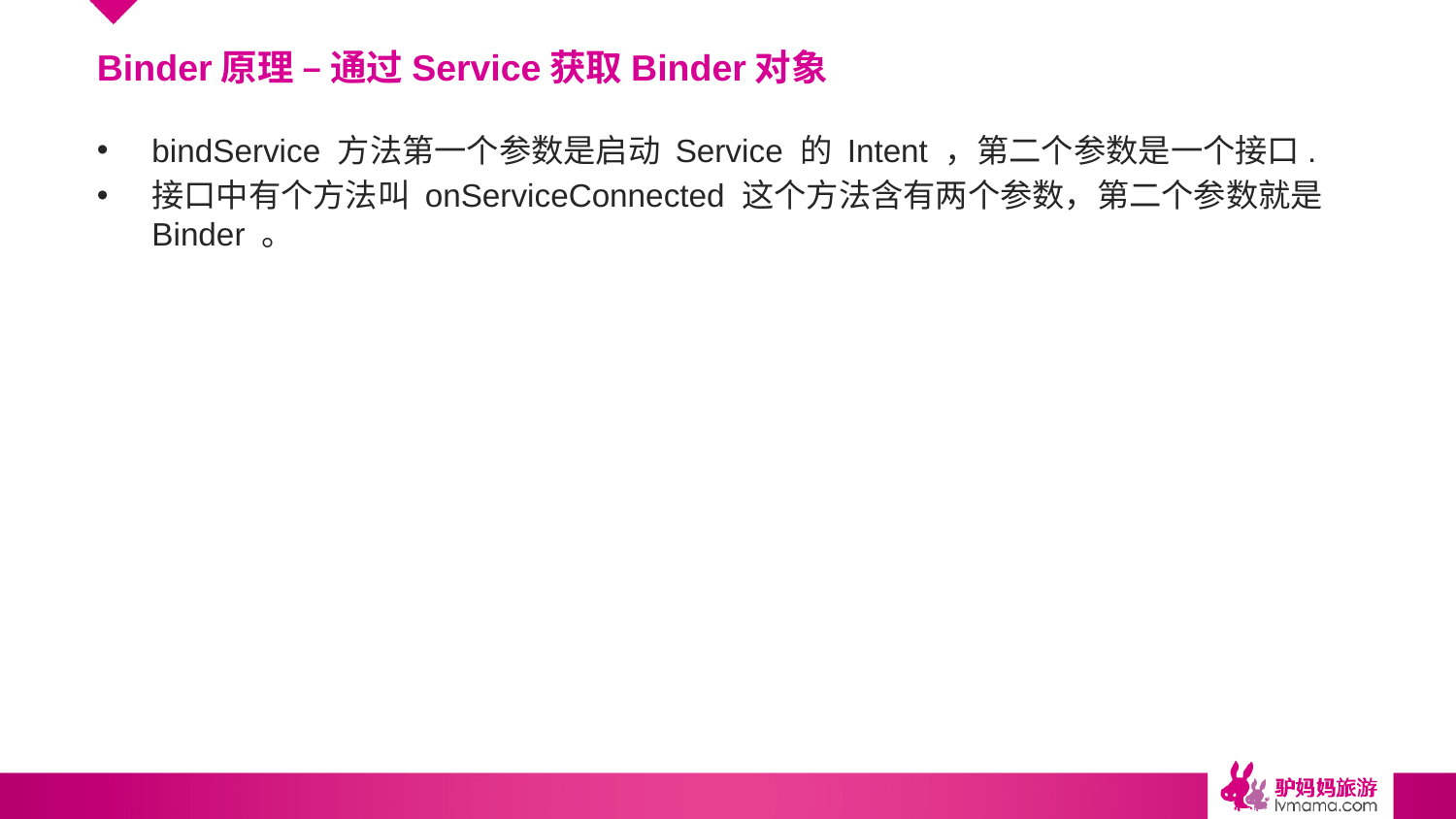

# Binder原理 – 通过Service获取Binder对象
bindService 方法第一个参数是启动 Service 的 Intent ，第二个参数是一个接口.
接口中有个方法叫 onServiceConnected 这个方法含有两个参数，第二个参数就是 Binder 。